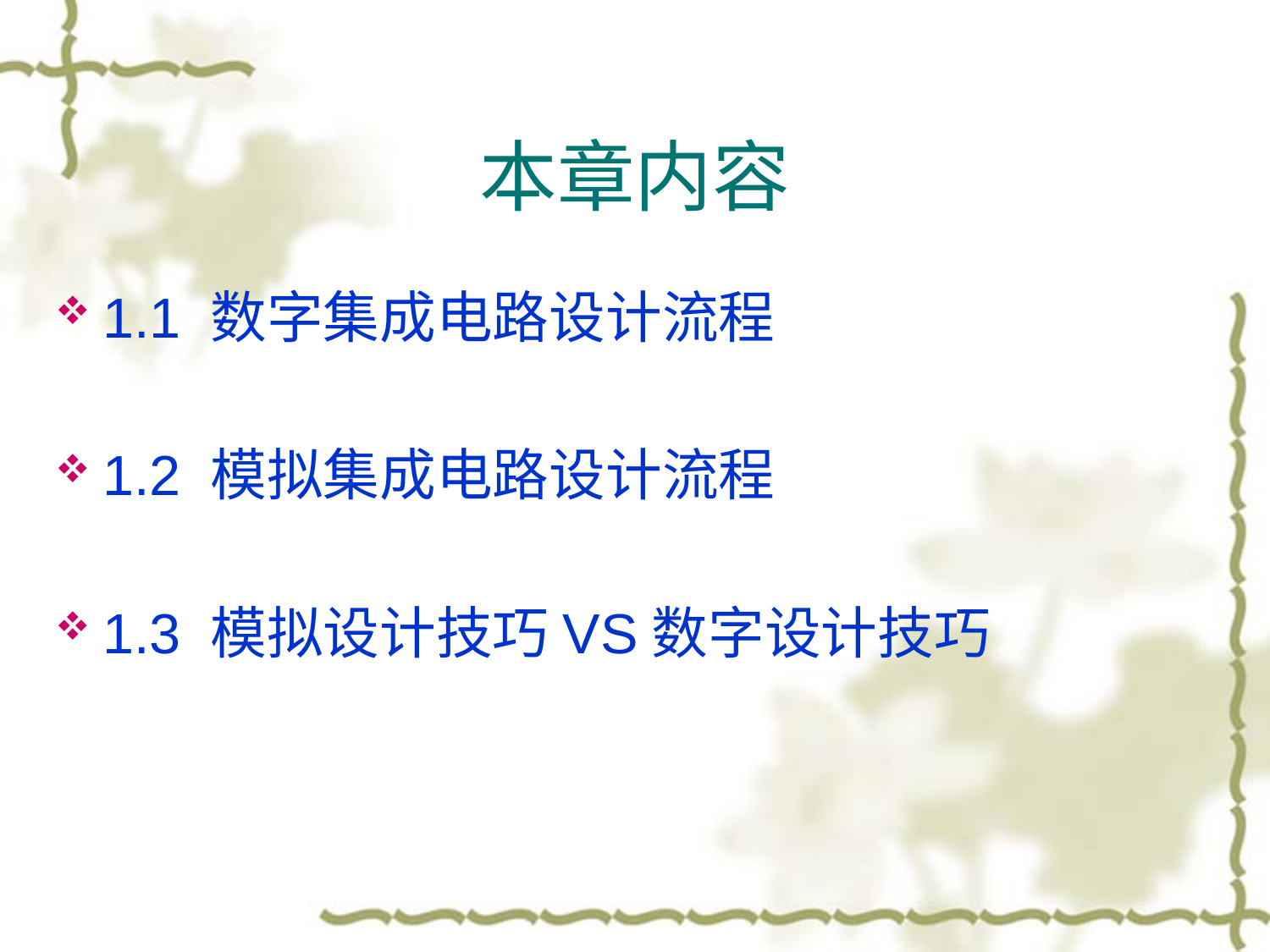

# 本章内容
1.1 数字集成电路设计流程

1.2 模拟集成电路设计流程

1.3 模拟设计技巧VS数字设计技巧

2